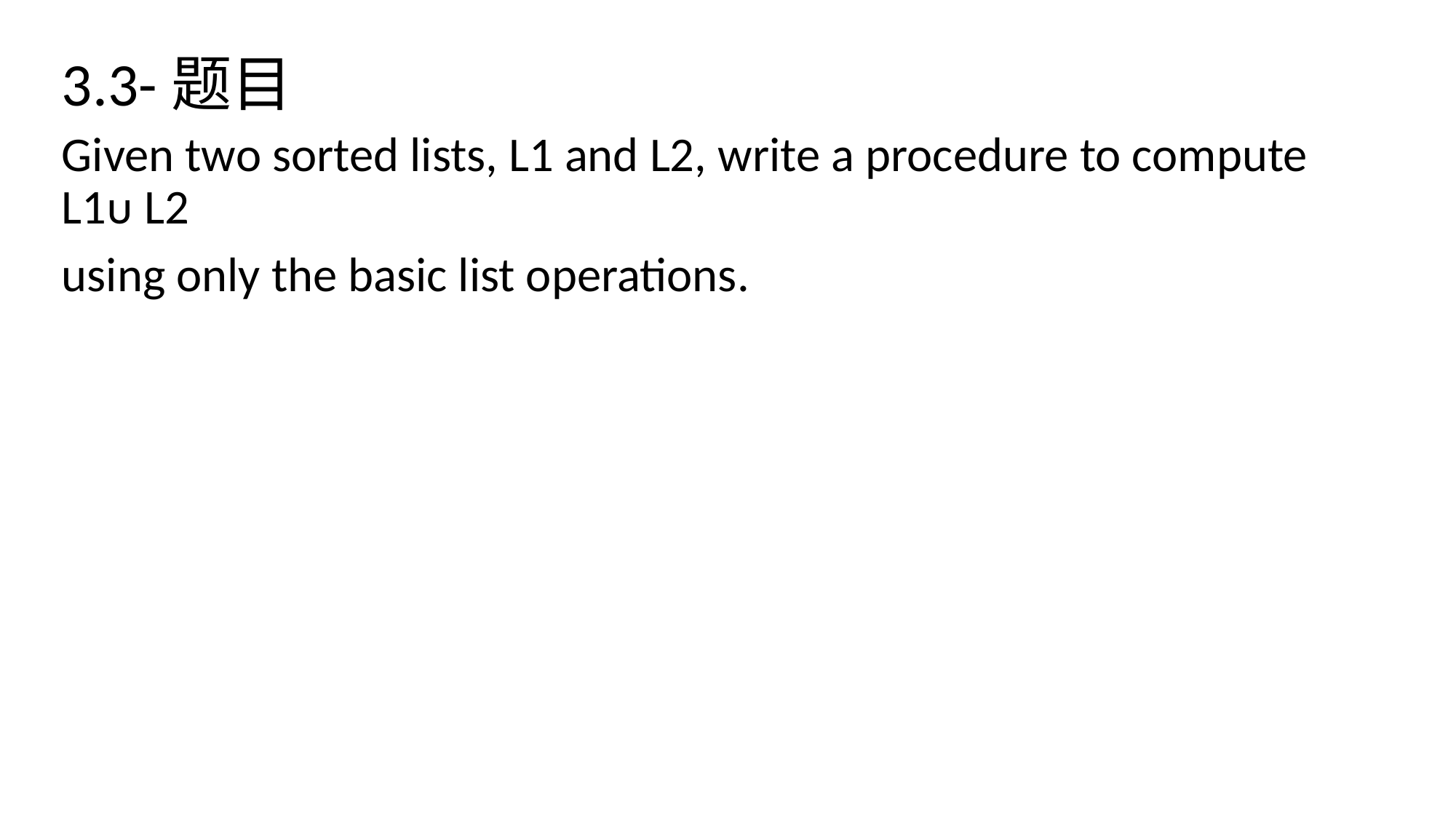

# 3.3-题目
Given two sorted lists, L1 and L2, write a procedure to compute L1ᴜ L2
using only the basic list operations.